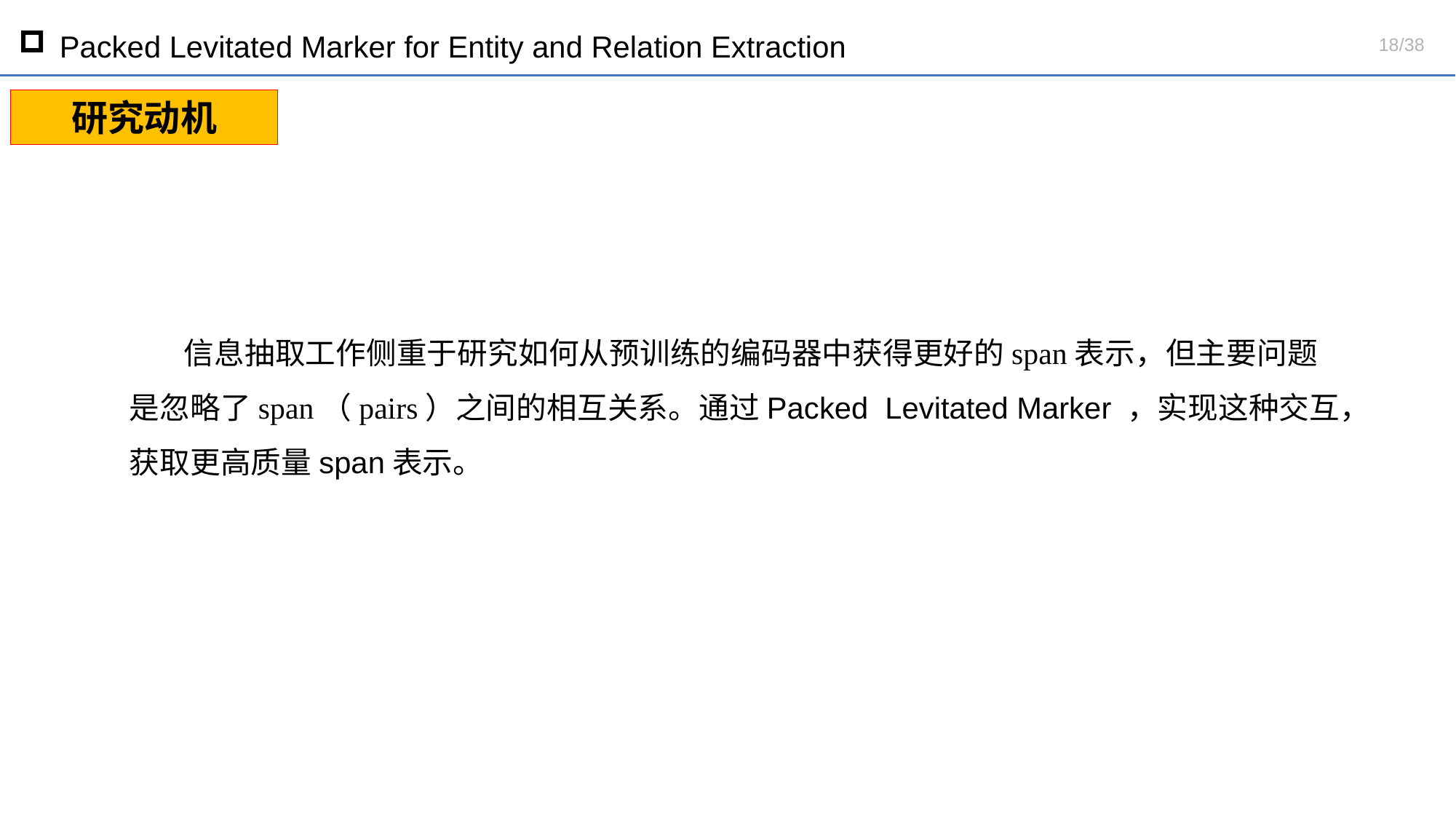

Packed Levitated Marker for Entity and Relation Extraction
18/38
研究动机
信息抽取工作侧重于研究如何从预训练的编码器中获得更好的span表示，但主要问题是忽略了span（pairs）之间的相互关系。通过Packed  Levitated Marker ，实现这种交互，获取更高质量span表示。